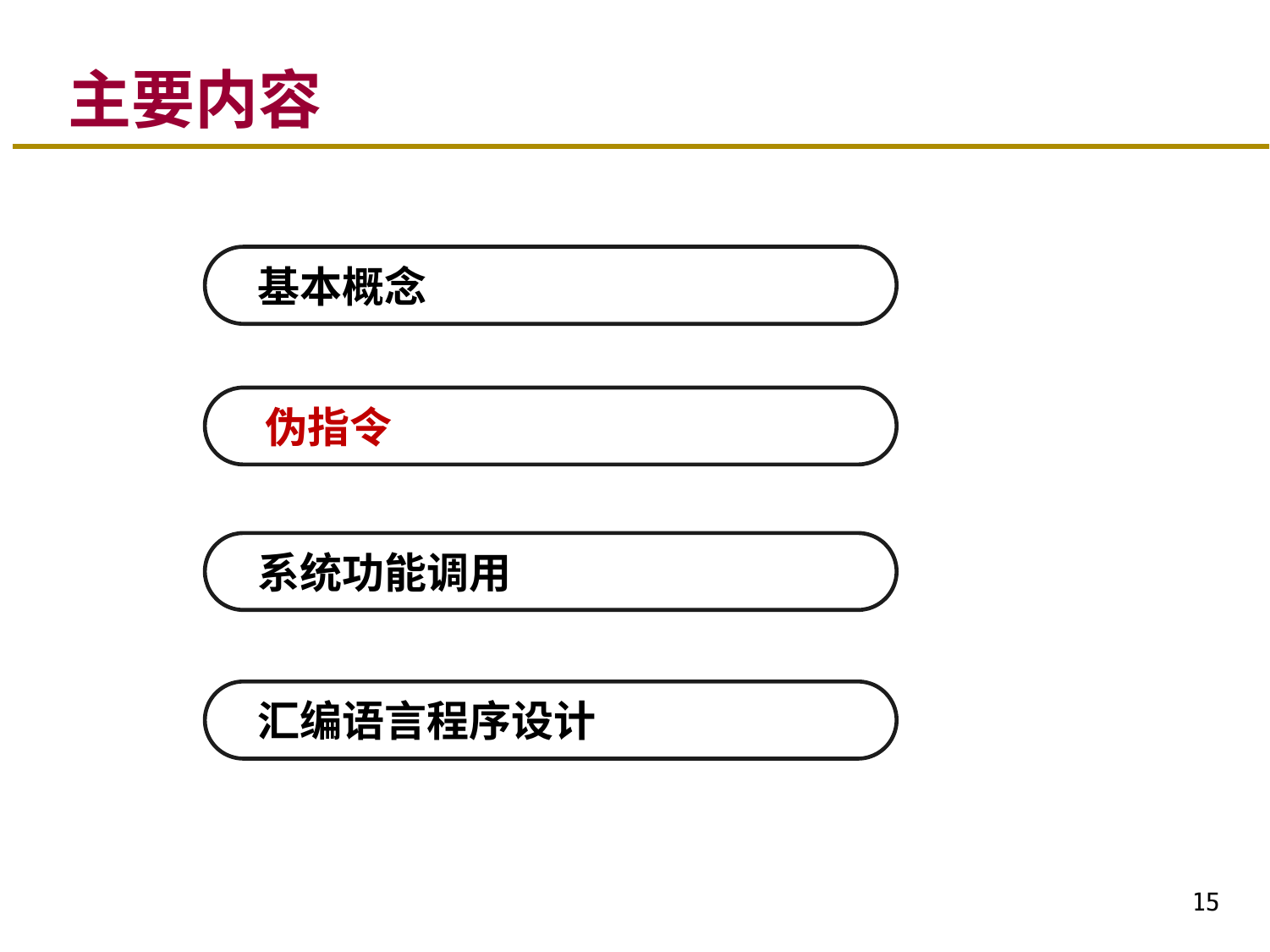

# 主要内容
  基本概念
   伪指令
  系统功能调用
  汇编语言程序设计
15